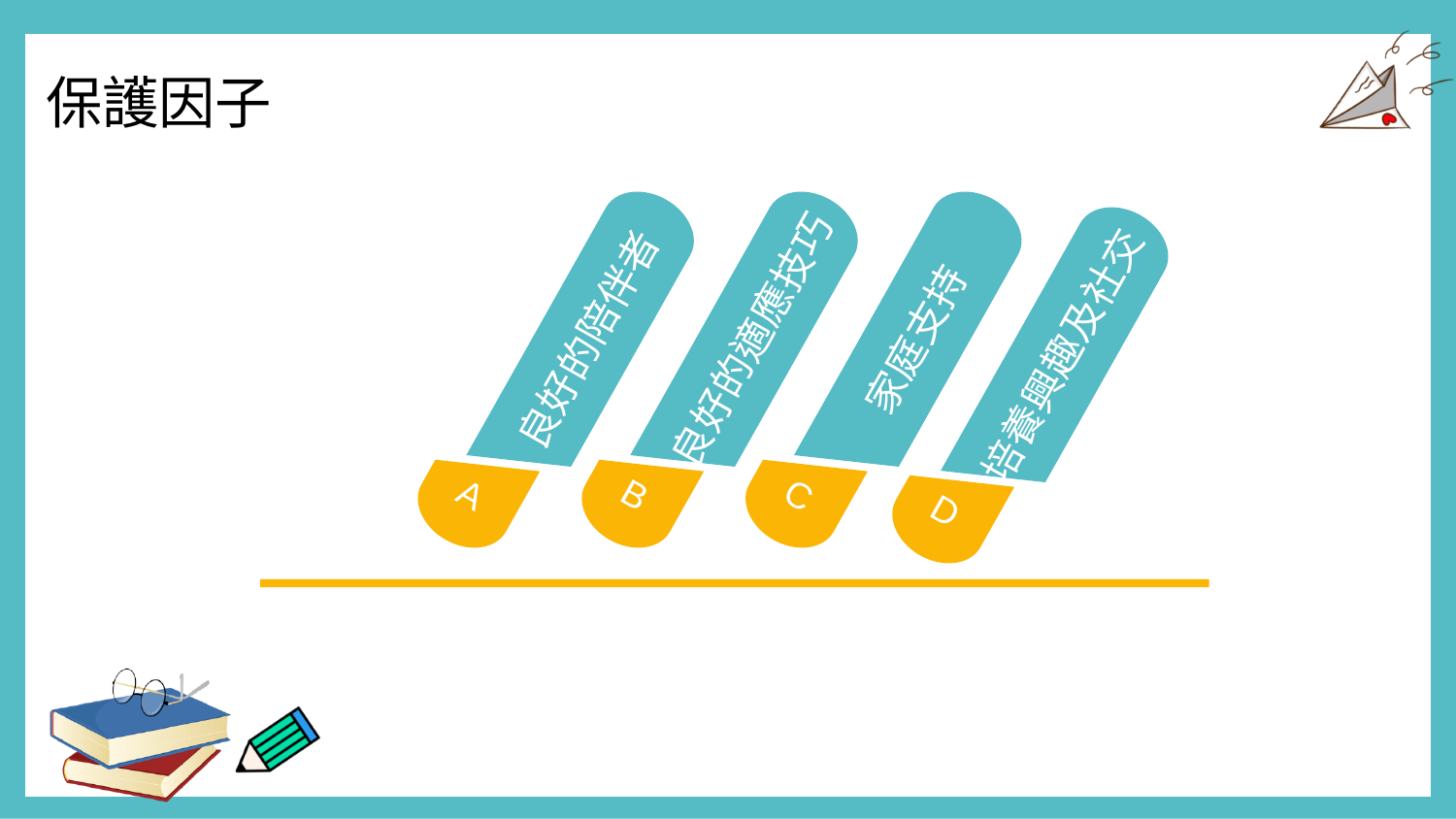

保護因子
良好的陪伴者
良好的適應技巧
家庭支持
A
B
C

培養興趣及社交
D